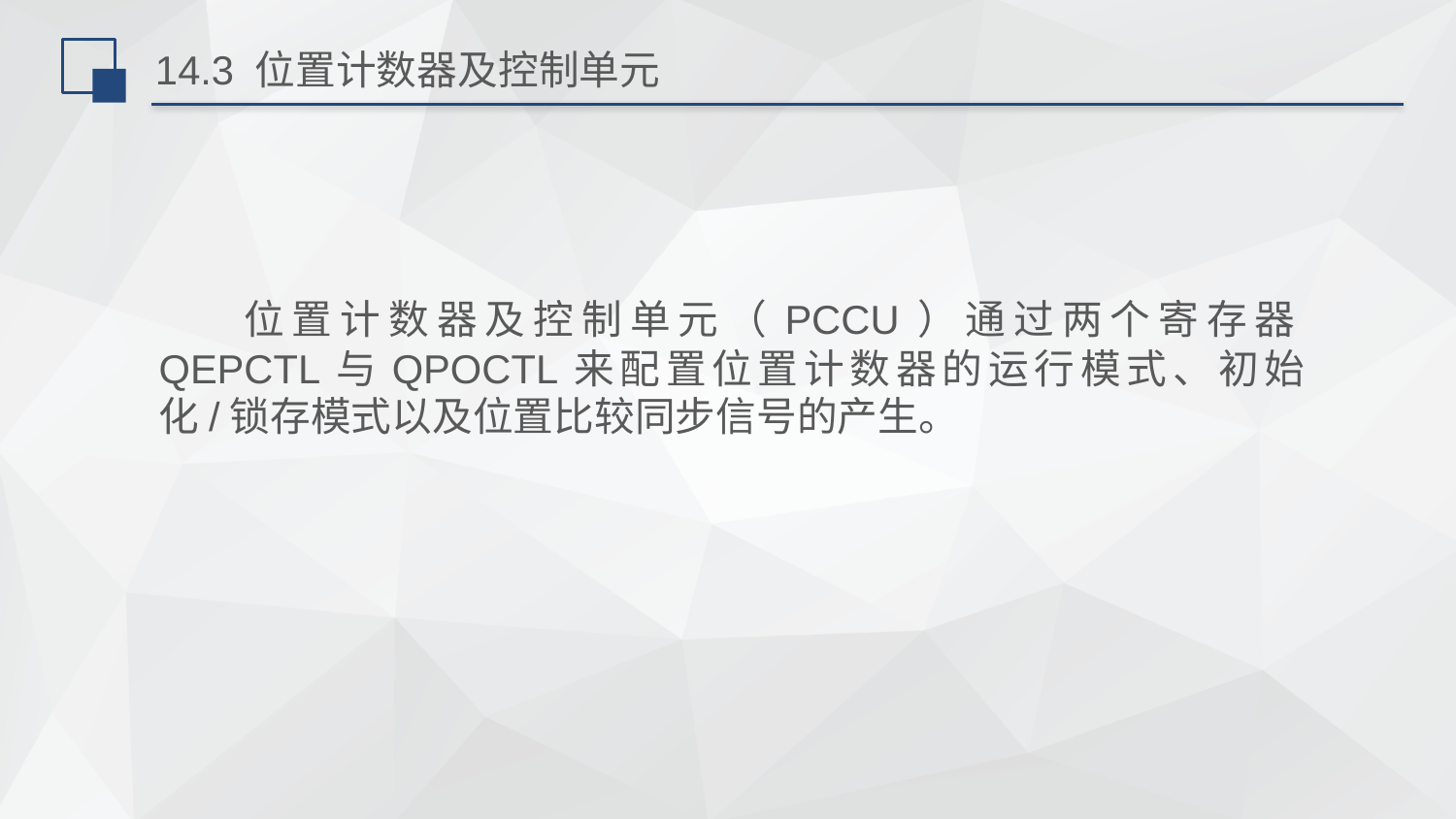

# 14.3 位置计数器及控制单元
位置计数器及控制单元（PCCU）通过两个寄存器QEPCTL与QPOCTL来配置位置计数器的运行模式、初始化/锁存模式以及位置比较同步信号的产生。